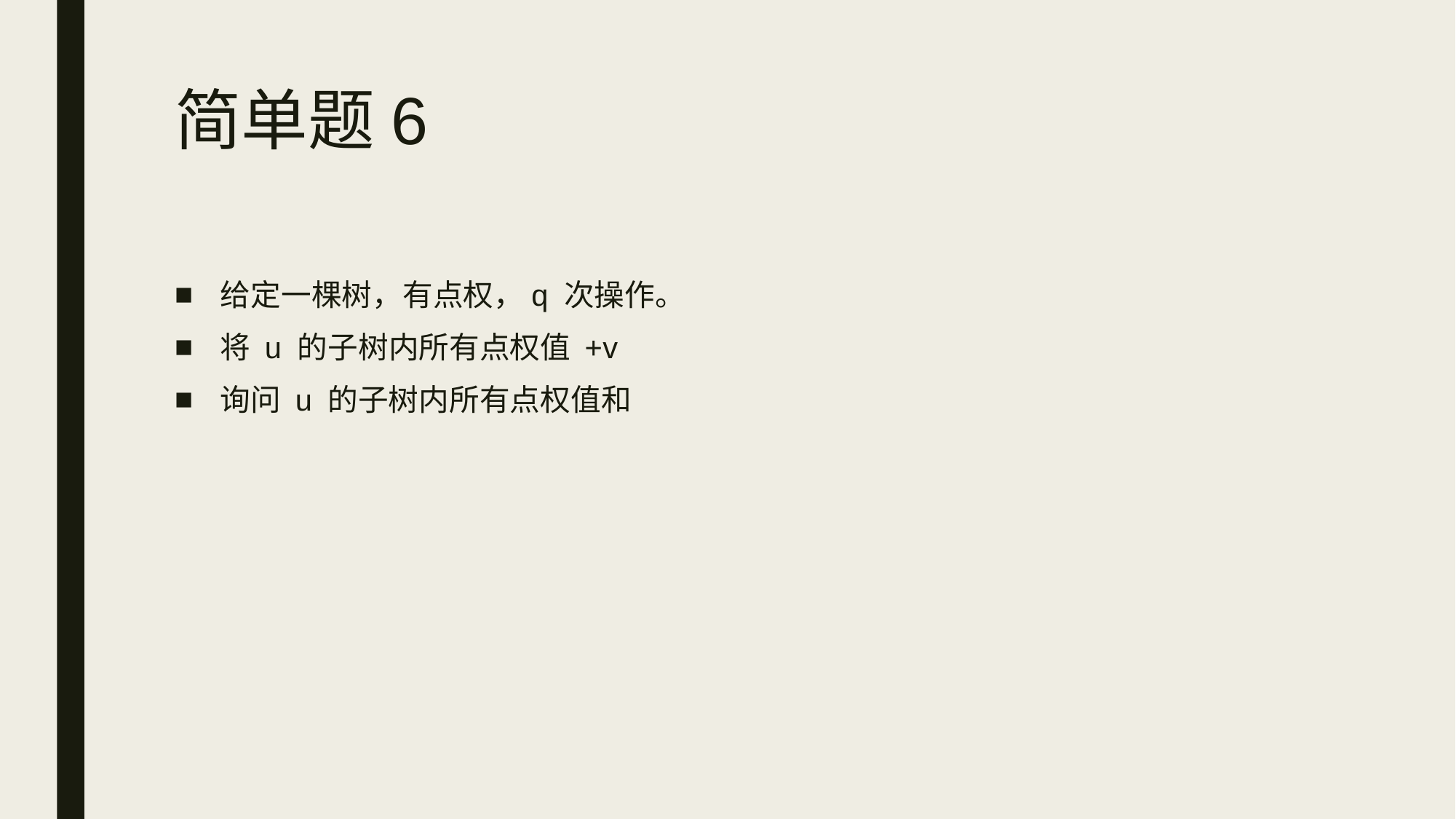

# 简单题6
给定一棵树，有点权，q 次操作。
将 u 的子树内所有点权值 +v
询问 u 的子树内所有点权值和